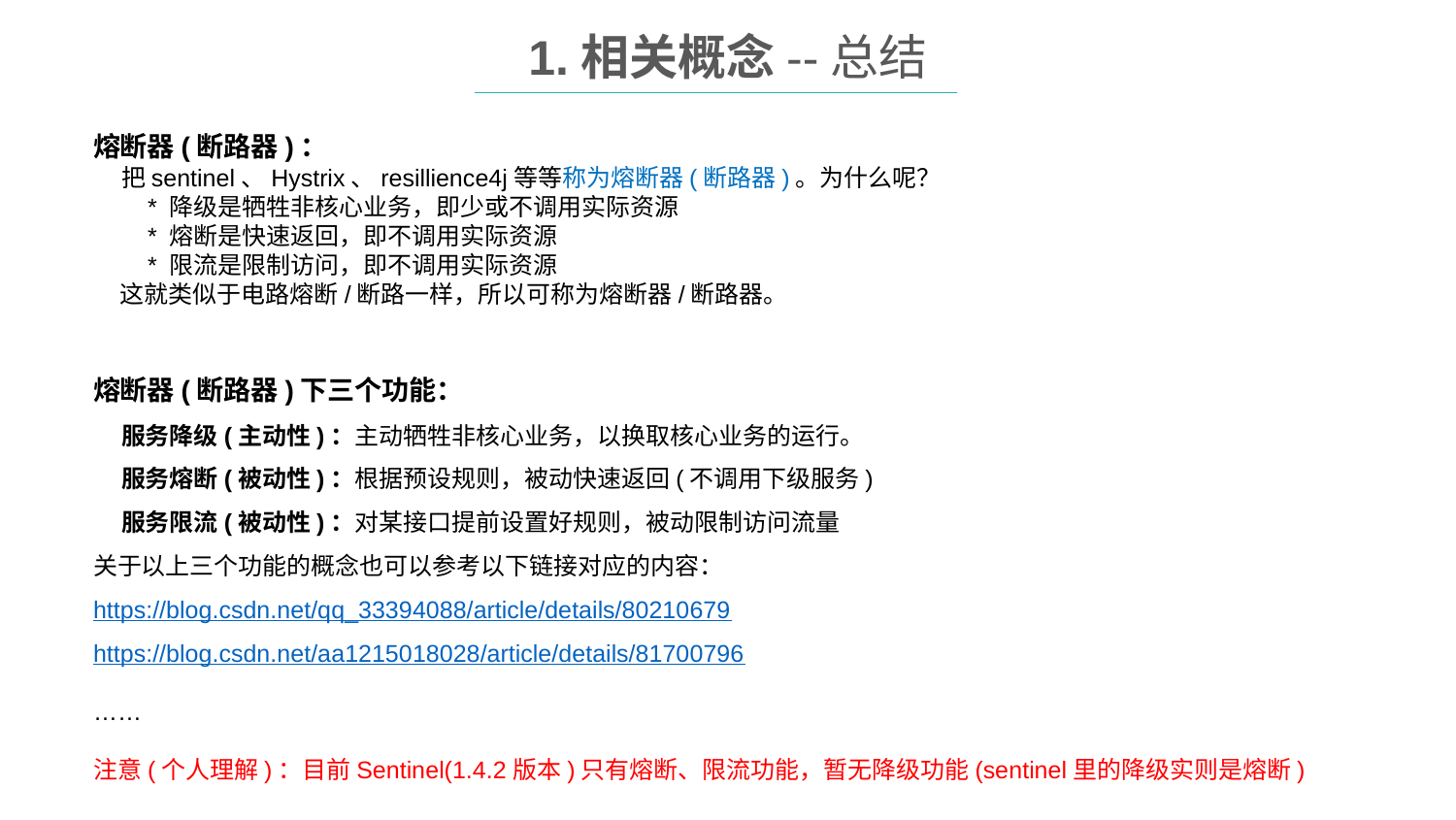

1.相关概念--总结
熔断器(断路器)：
    把sentinel、Hystrix、resillience4j等等称为熔断器(断路器)。为什么呢？
        * 降级是牺牲非核心业务，即少或不调用实际资源
        * 熔断是快速返回，即不调用实际资源
        * 限流是限制访问，即不调用实际资源
    这就类似于电路熔断/断路一样，所以可称为熔断器/断路器。

熔断器(断路器)下三个功能：
    服务降级(主动性)：主动牺牲非核心业务，以换取核心业务的运行。
    服务熔断(被动性)：根据预设规则，被动快速返回(不调用下级服务)
    服务限流(被动性)：对某接口提前设置好规则，被动限制访问流量
关于以上三个功能的概念也可以参考以下链接对应的内容：
https://blog.csdn.net/qq_33394088/article/details/80210679
https://blog.csdn.net/aa1215018028/article/details/81700796
……
注意(个人理解)：目前Sentinel(1.4.2版本)只有熔断、限流功能，暂无降级功能(sentinel里的降级实则是熔断)